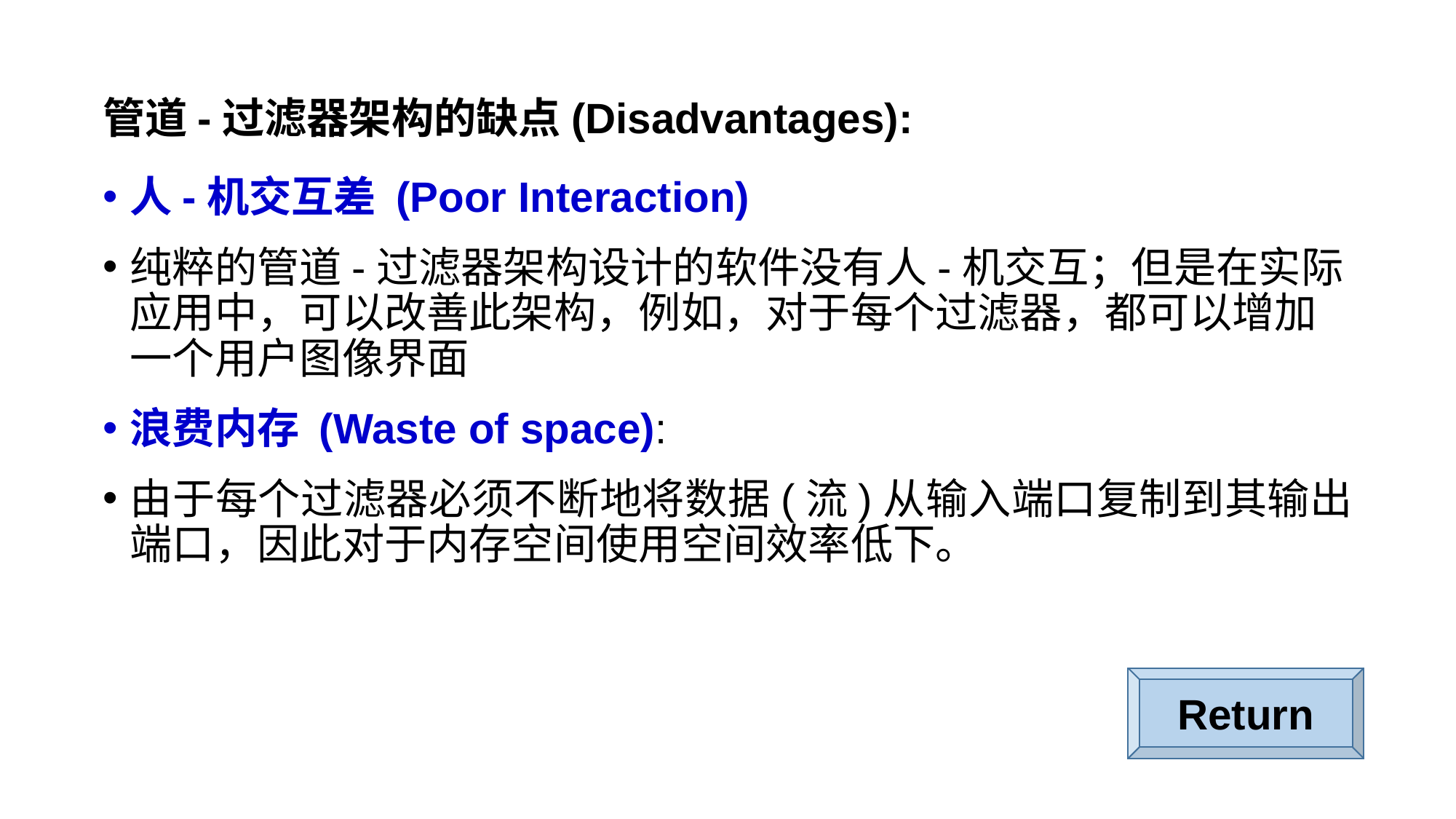

管道-过滤器架构的缺点(Disadvantages):
人-机交互差 (Poor Interaction)
纯粹的管道-过滤器架构设计的软件没有人-机交互；但是在实际应用中，可以改善此架构，例如，对于每个过滤器，都可以增加一个用户图像界面
浪费内存 (Waste of space):
由于每个过滤器必须不断地将数据(流)从输入端口复制到其输出端口，因此对于内存空间使用空间效率低下。
Return